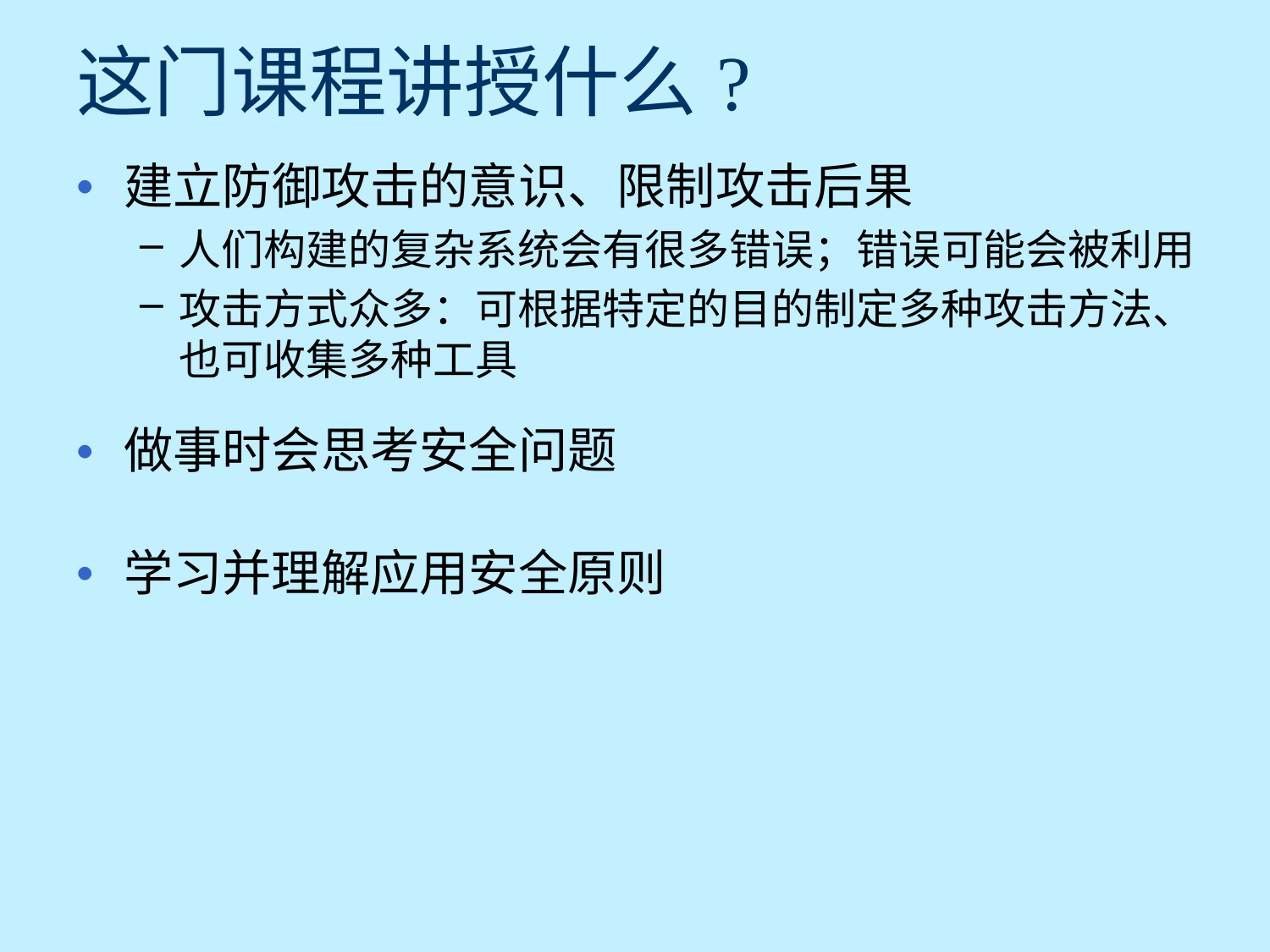

# 这门课程讲授什么?
建立防御攻击的意识、限制攻击后果
人们构建的复杂系统会有很多错误；错误可能会被利用
攻击方式众多：可根据特定的目的制定多种攻击方法、也可收集多种工具
做事时会思考安全问题
学习并理解应用安全原则
22